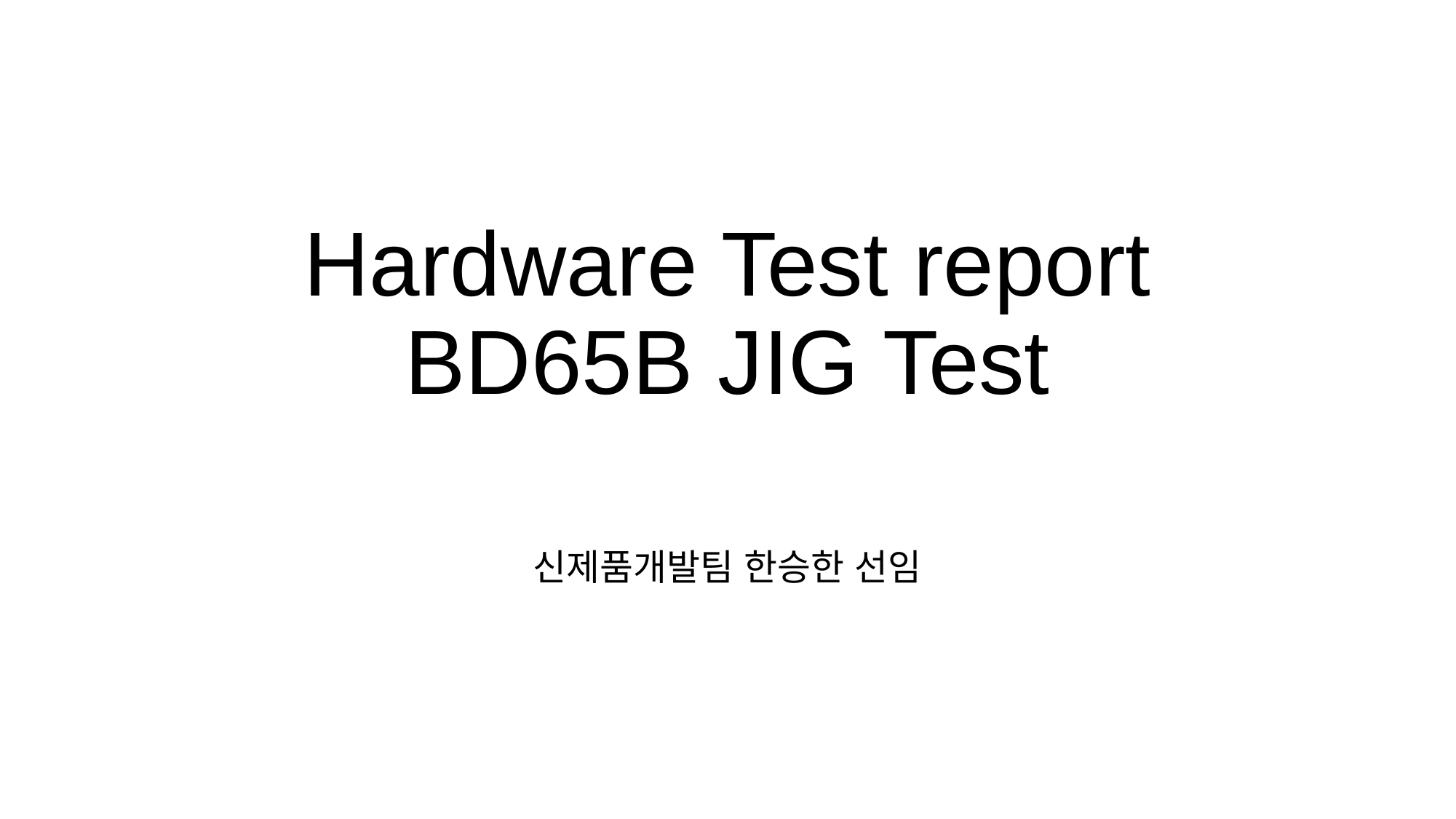

# Hardware Test report BD65B JIG Test

신제품개발팀 한승한 선임